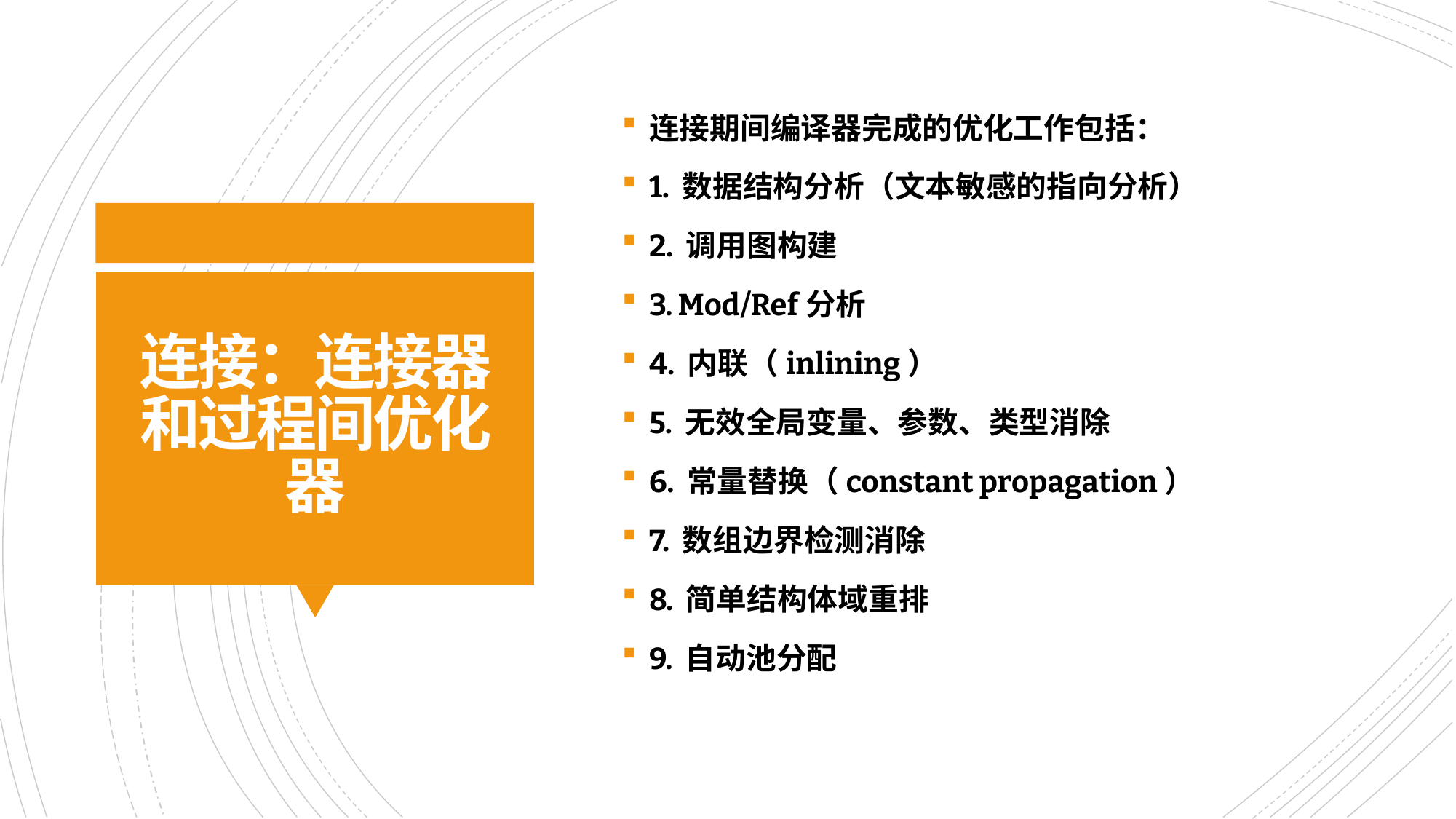

连接期间编译器完成的优化工作包括：
1. 数据结构分析（文本敏感的指向分析）
2. 调用图构建
3. Mod/Ref分析
4. 内联（inlining）
5. 无效全局变量、参数、类型消除
6. 常量替换（constant propagation）
7. 数组边界检测消除
8. 简单结构体域重排
9. 自动池分配

# 连接：连接器和过程间优化器